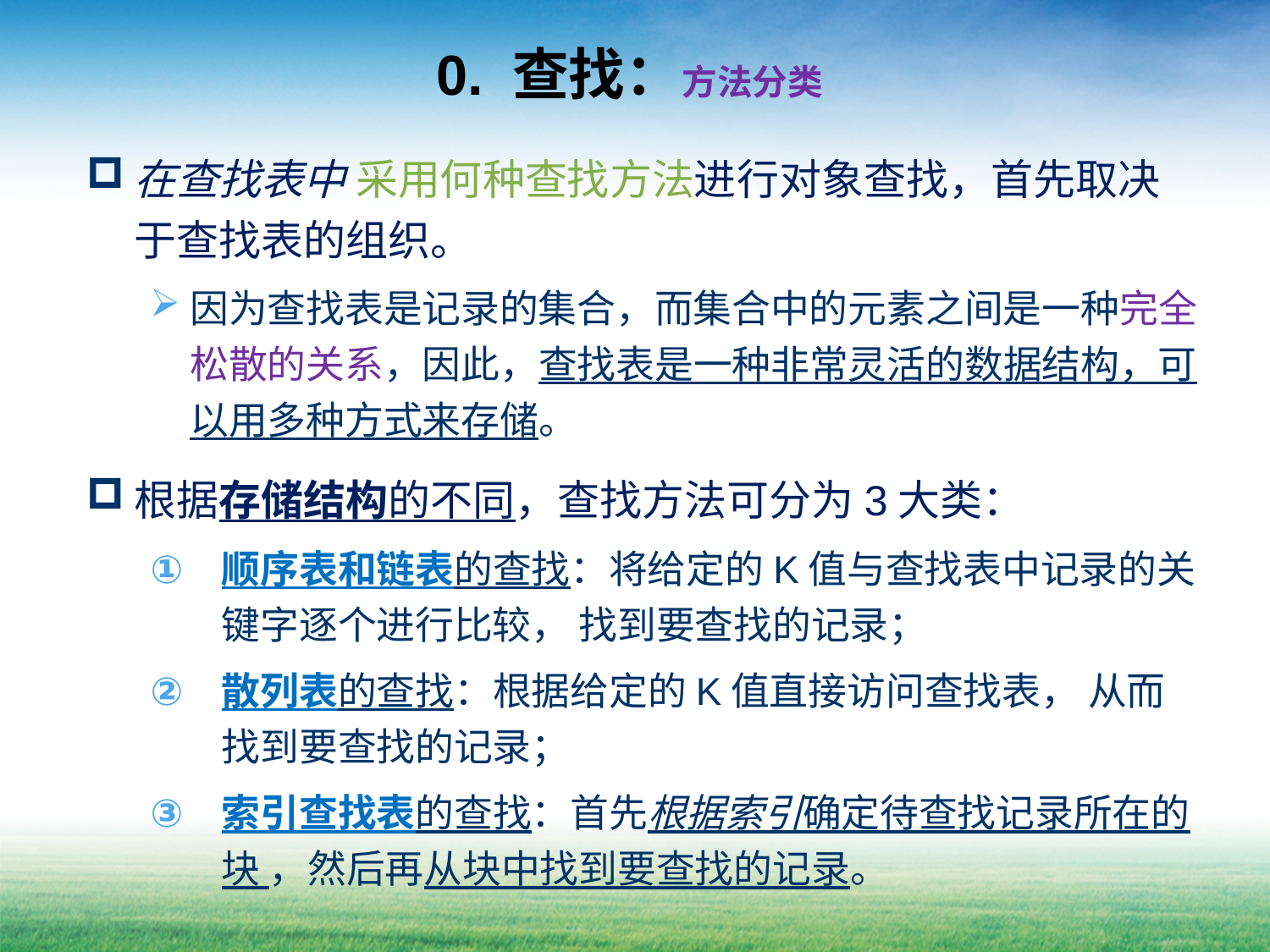

# 0. 查找：方法分类
在查找表中 采用何种查找方法进行对象查找，首先取决于查找表的组织。
因为查找表是记录的集合，而集合中的元素之间是一种完全松散的关系，因此，查找表是一种非常灵活的数据结构，可以用多种方式来存储。
根据存储结构的不同，查找方法可分为3大类：
顺序表和链表的查找：将给定的K值与查找表中记录的关键字逐个进行比较， 找到要查找的记录；
散列表的查找：根据给定的K值直接访问查找表， 从而找到要查找的记录；
索引查找表的查找：首先根据索引确定待查找记录所在的块 ，然后再从块中找到要查找的记录。